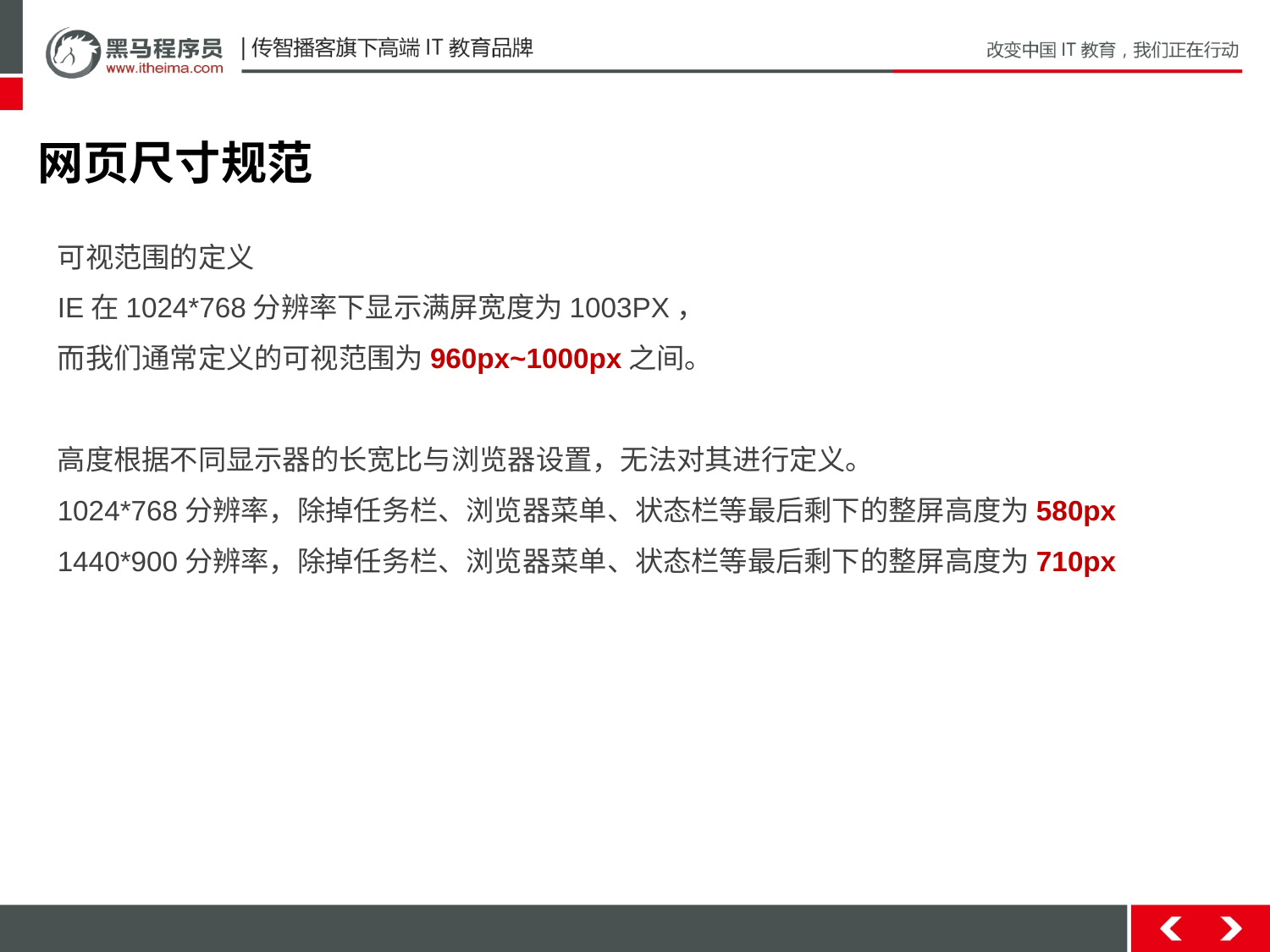

网页尺寸规范
可视范围的定义
IE在1024*768分辨率下显示满屏宽度为1003PX，
而我们通常定义的可视范围为960px~1000px之间。

高度根据不同显示器的长宽比与浏览器设置，无法对其进行定义。
1024*768分辨率，除掉任务栏、浏览器菜单、状态栏等最后剩下的整屏高度为580px
1440*900分辨率，除掉任务栏、浏览器菜单、状态栏等最后剩下的整屏高度为710px